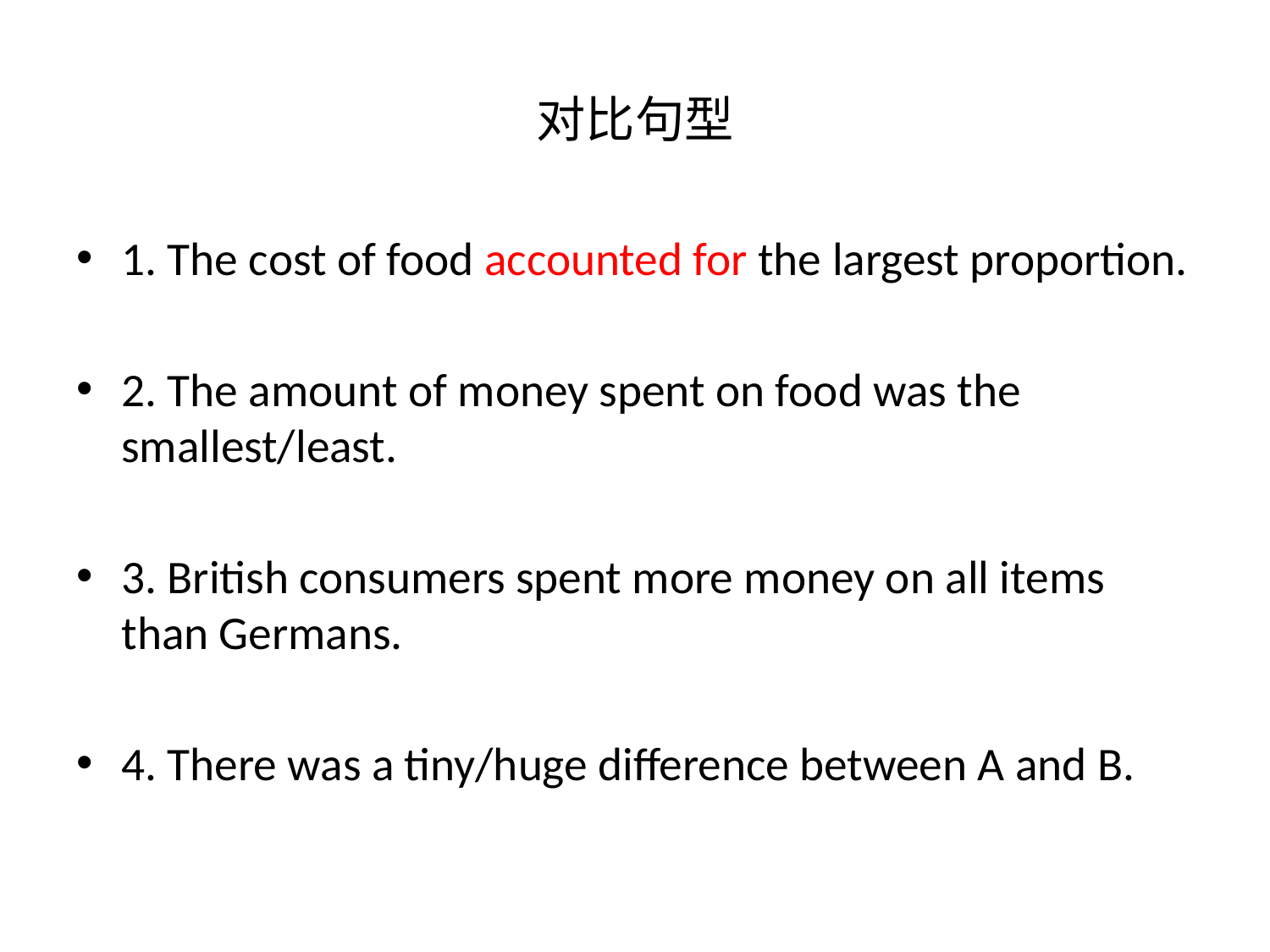

# 对比句型
1. The cost of food accounted for the largest proportion.

2. The amount of money spent on food was the smallest/least.

3. British consumers spent more money on all items than Germans.

4. There was a tiny/huge difference between A and B.